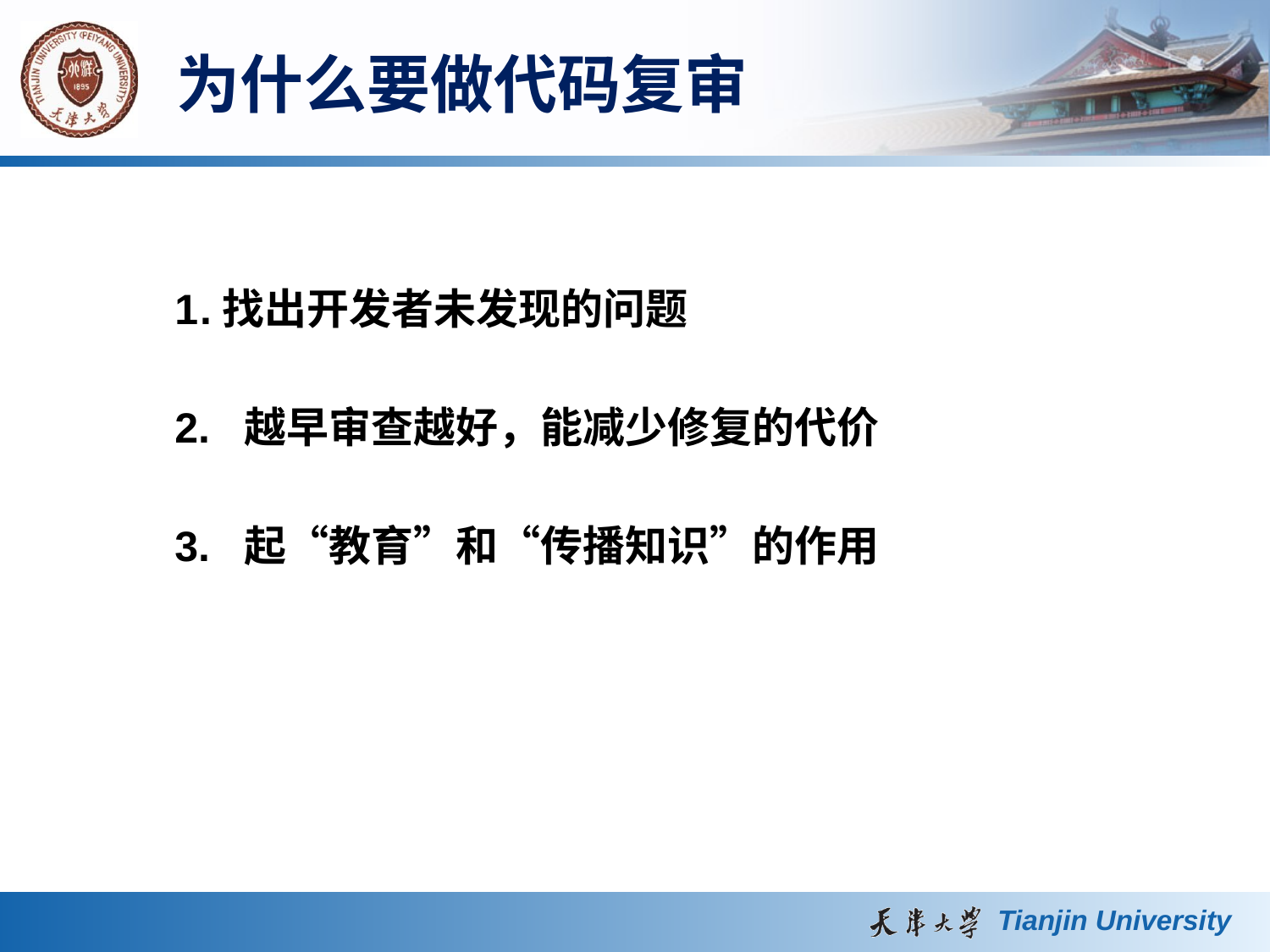

# 为什么要做代码复审
找出开发者未发现的问题

2.  越早审查越好，能减少修复的代价

3.  起“教育”和“传播知识”的作用

14